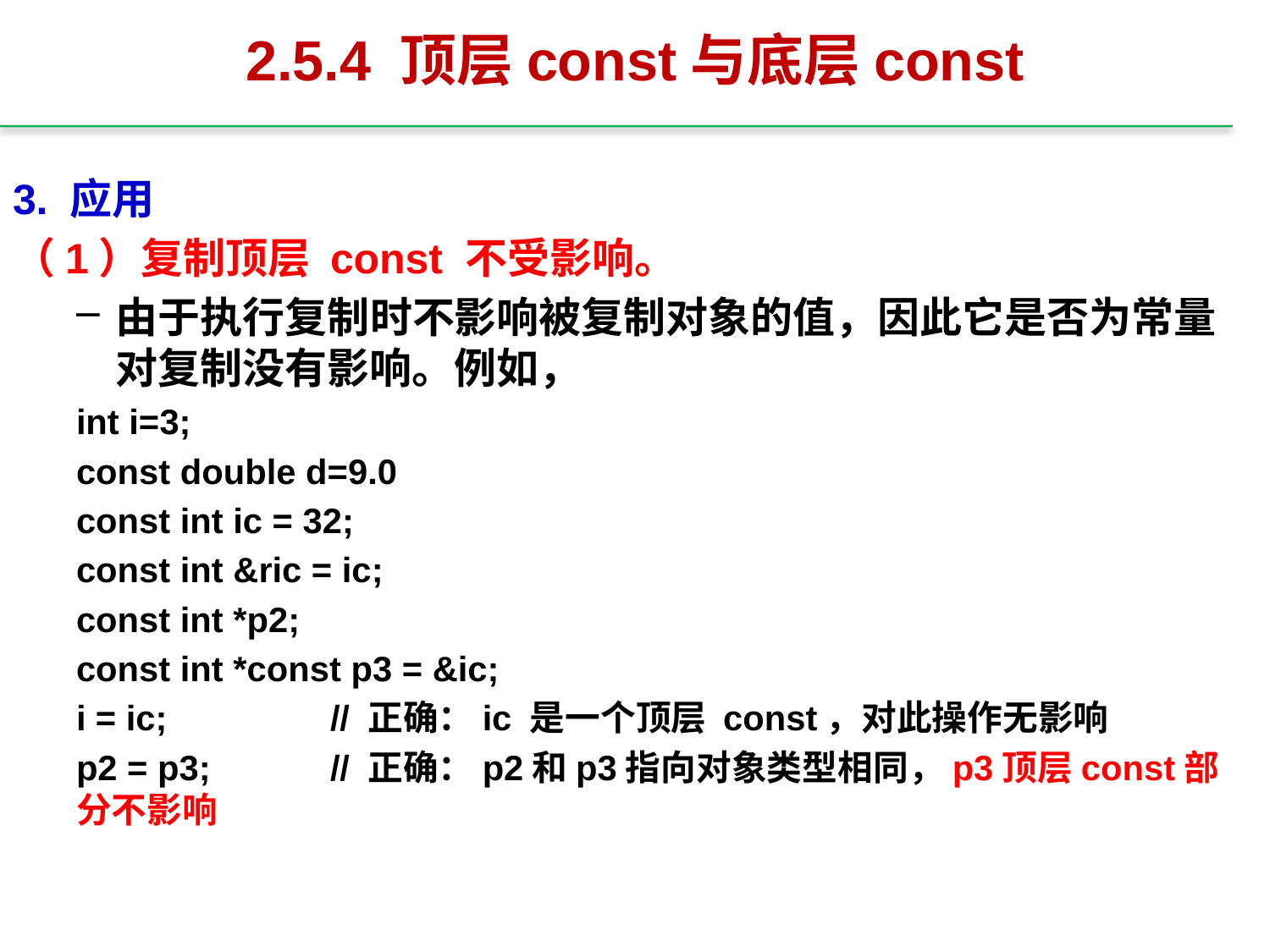

# 2.5.4 顶层const与底层const
3. 应用
（1）复制顶层 const 不受影响。
由于执行复制时不影响被复制对象的值，因此它是否为常量对复制没有影响。例如，
int i=3;
const double d=9.0
const int ic = 32;
const int &ric = ic;
const int *p2;
const int *const p3 = &ic;
i = ic;    	// 正确：ic 是一个顶层 const，对此操作无影响
p2 = p3;    	// 正确：p2和p3指向对象类型相同，p3顶层const部分不影响